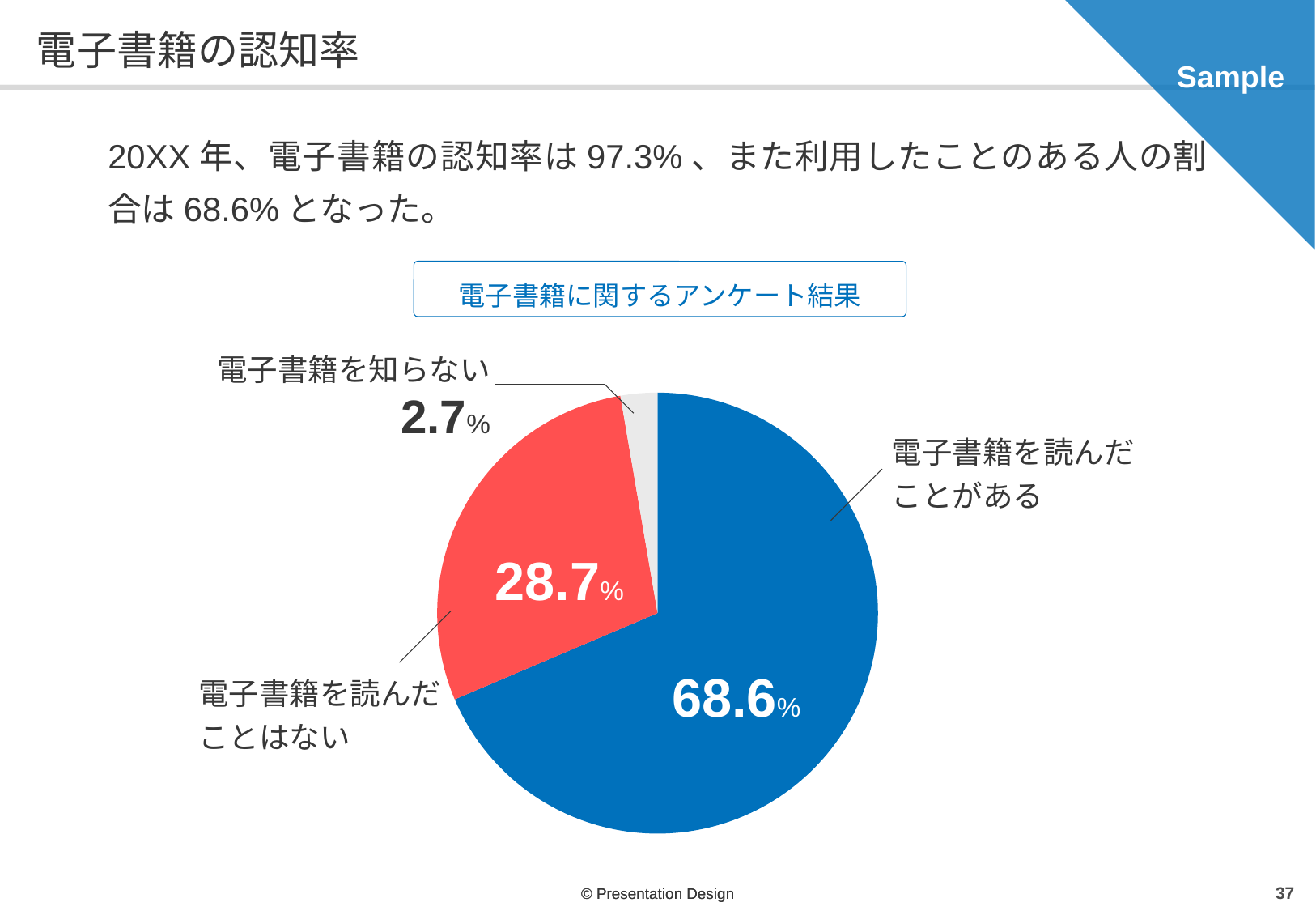

Sample
# 電子書籍の認知率
20XX年、電子書籍の認知率は97.3%、また利用したことのある人の割合は68.6%となった。
電子書籍に関するアンケート結果
電子書籍を知らない
2.7%

### Chart

| Category | 電子書籍を読んだことがある | 電子書籍を読んだことはない | 電子書籍を知らない |
|---|---|---|---|
| 割合 | 0.686 | 0.287 | 0.027 |
電子書籍を読んだことがある
28.7%
68.6%
電子書籍を読んだことはない
37